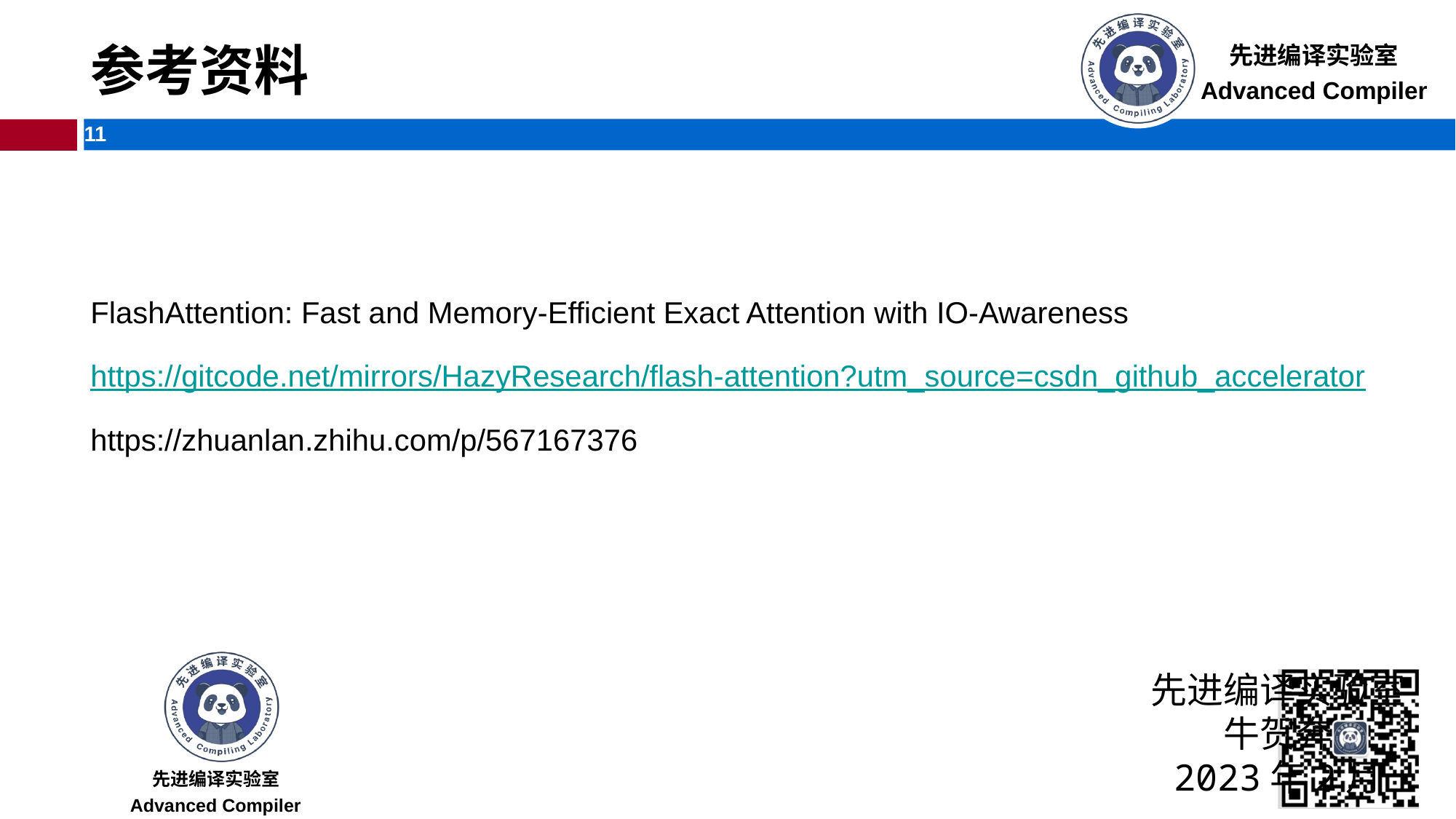

# 参考资料
FlashAttention: Fast and Memory-Efficient Exact Attention with IO-Awareness
https://gitcode.net/mirrors/HazyResearch/flash-attention?utm_source=csdn_github_accelerator
https://zhuanlan.zhihu.com/p/567167376
先进编译实验室
牛贺奔
2023年2月